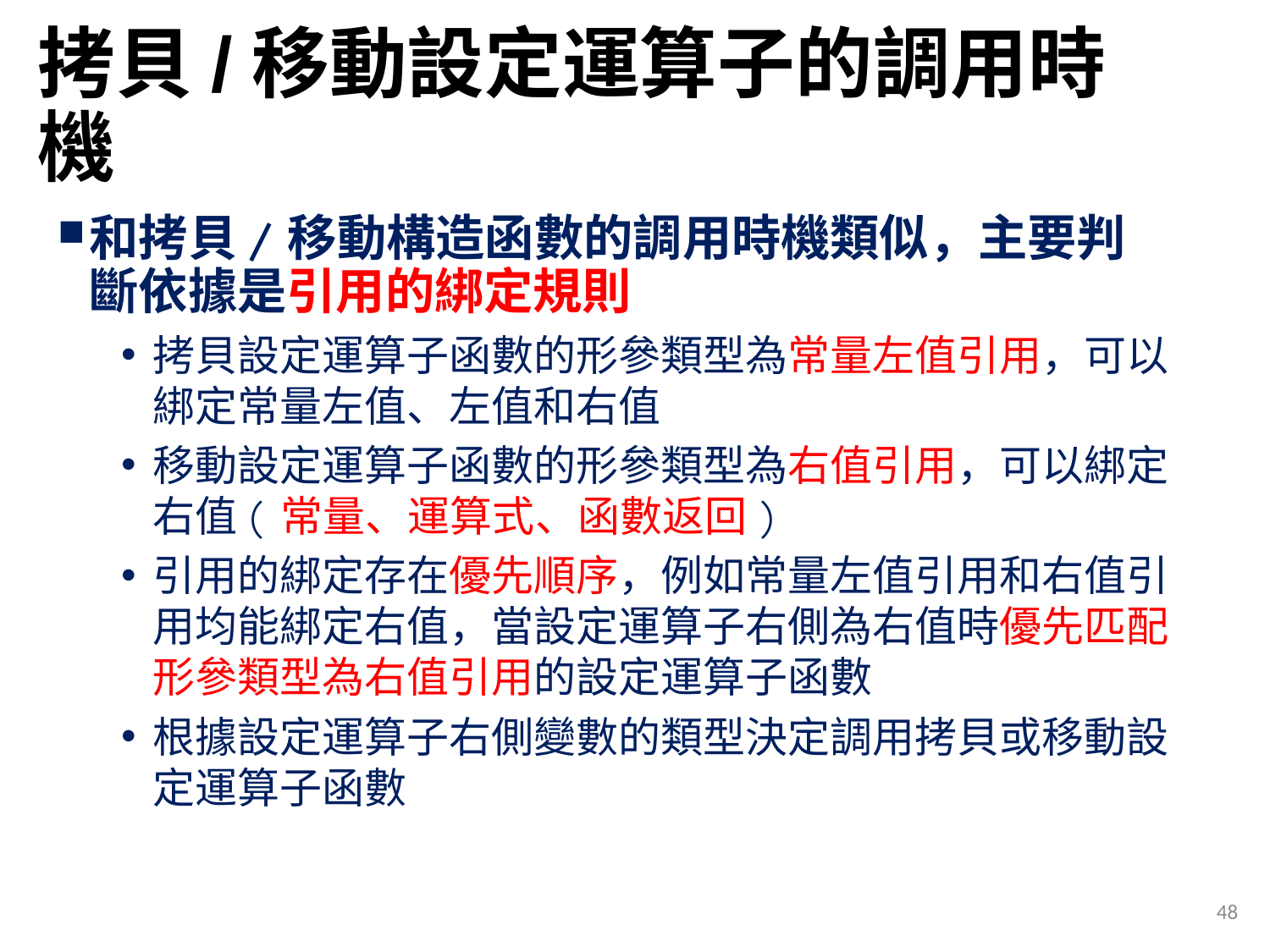

# 拷貝/移動設定運算子的調用時機
和拷貝/移動構造函數的調用時機類似，主要判斷依據是引用的綁定規則
拷貝設定運算子函數的形參類型為常量左值引用，可以綁定常量左值、左值和右值
移動設定運算子函數的形參類型為右值引用，可以綁定右值(常量、運算式、函數返回)
引用的綁定存在優先順序，例如常量左值引用和右值引用均能綁定右值，當設定運算子右側為右值時優先匹配形參類型為右值引用的設定運算子函數
根據設定運算子右側變數的類型決定調用拷貝或移動設定運算子函數

48